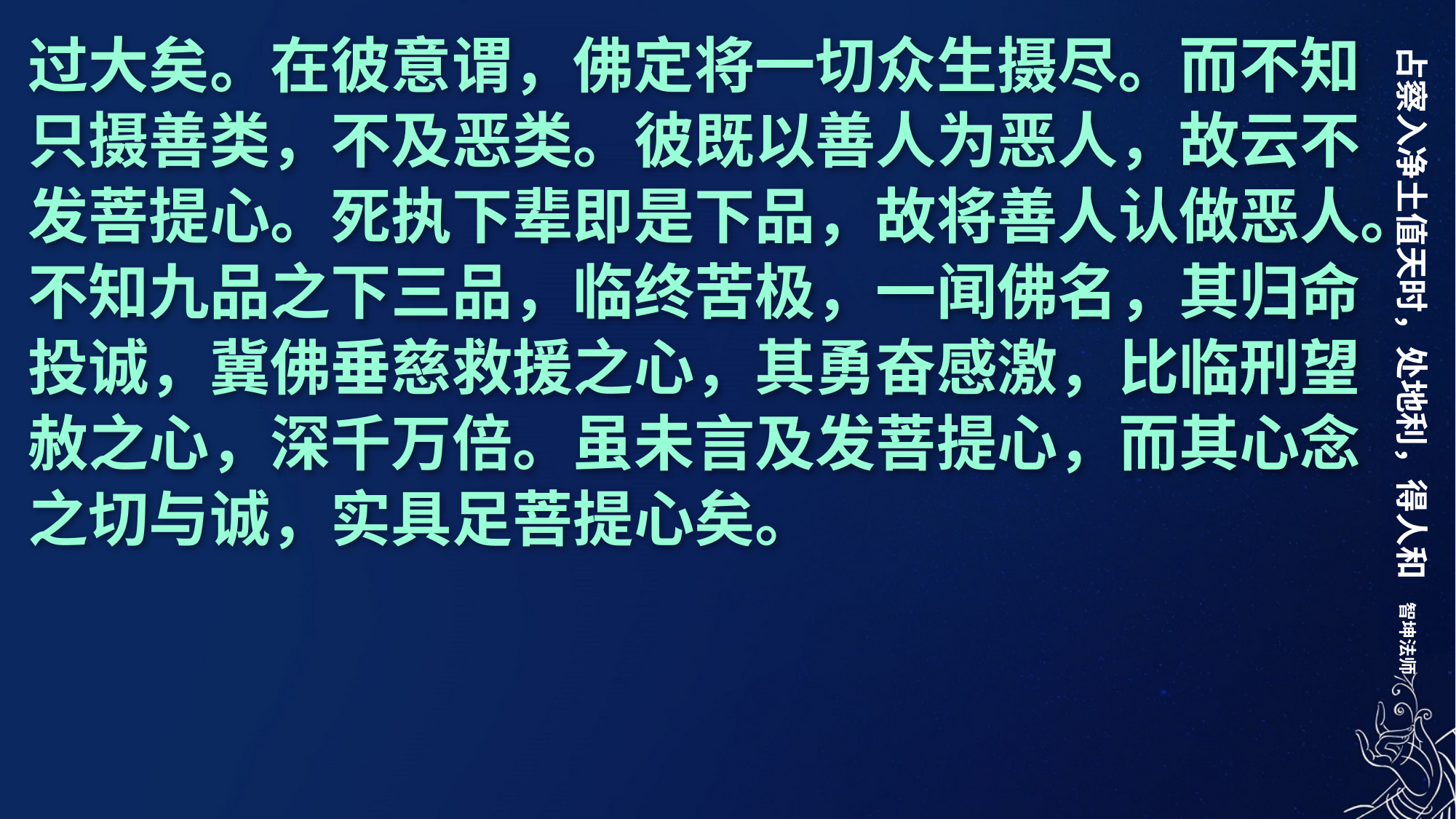

过大矣。在彼意谓，佛定将一切众生摄尽。而不知只摄善类，不及恶类。彼既以善人为恶人，故云不发菩提心。死执下辈即是下品，故将善人认做恶人。不知九品之下三品，临终苦极，一闻佛名，其归命投诚，冀佛垂慈救援之心，其勇奋感激，比临刑望赦之心，深千万倍。虽未言及发菩提心，而其心念之切与诚，实具足菩提心矣。